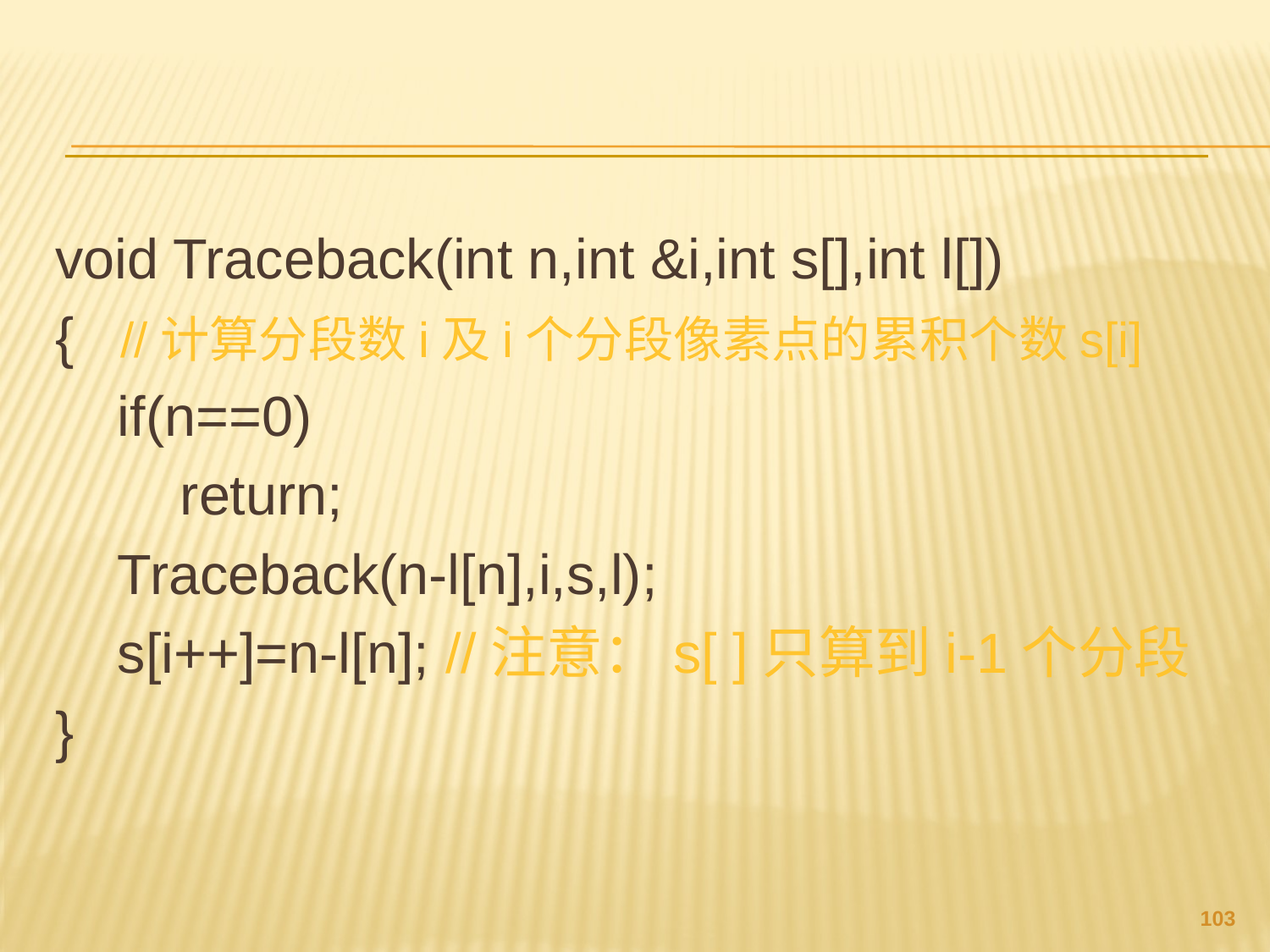

#
void Traceback(int n,int &i,int s[],int l[])
{   //计算分段数i及i个分段像素点的累积个数s[i]
    if(n==0)
        return;
    Traceback(n-l[n],i,s,l);
    s[i++]=n-l[n]; //注意：s[ ]只算到i-1个分段
}
103